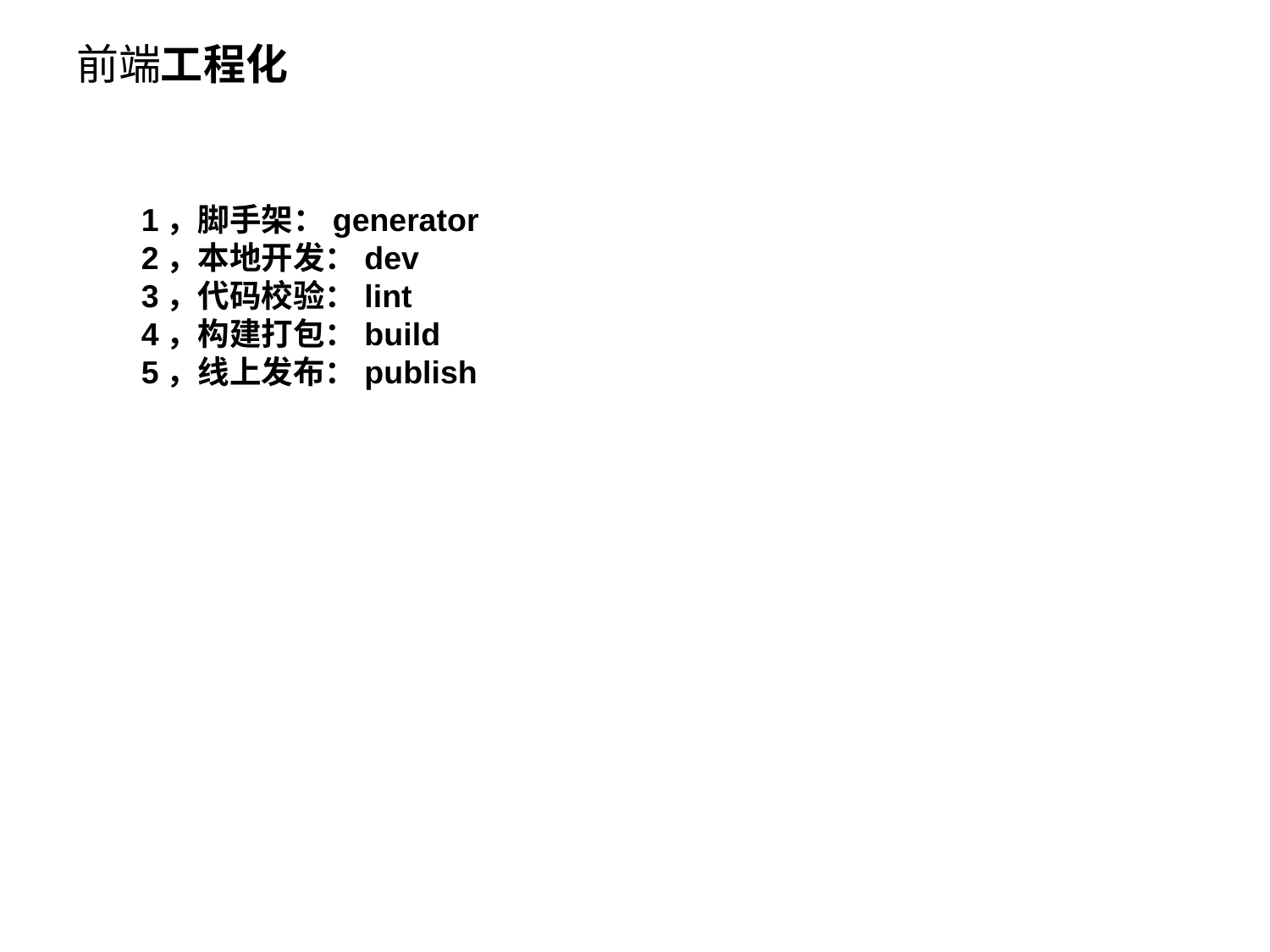

# 前端工程化
1，脚手架：generator
2，本地开发：dev
3，代码校验：lint
4，构建打包：build
5，线上发布：publish